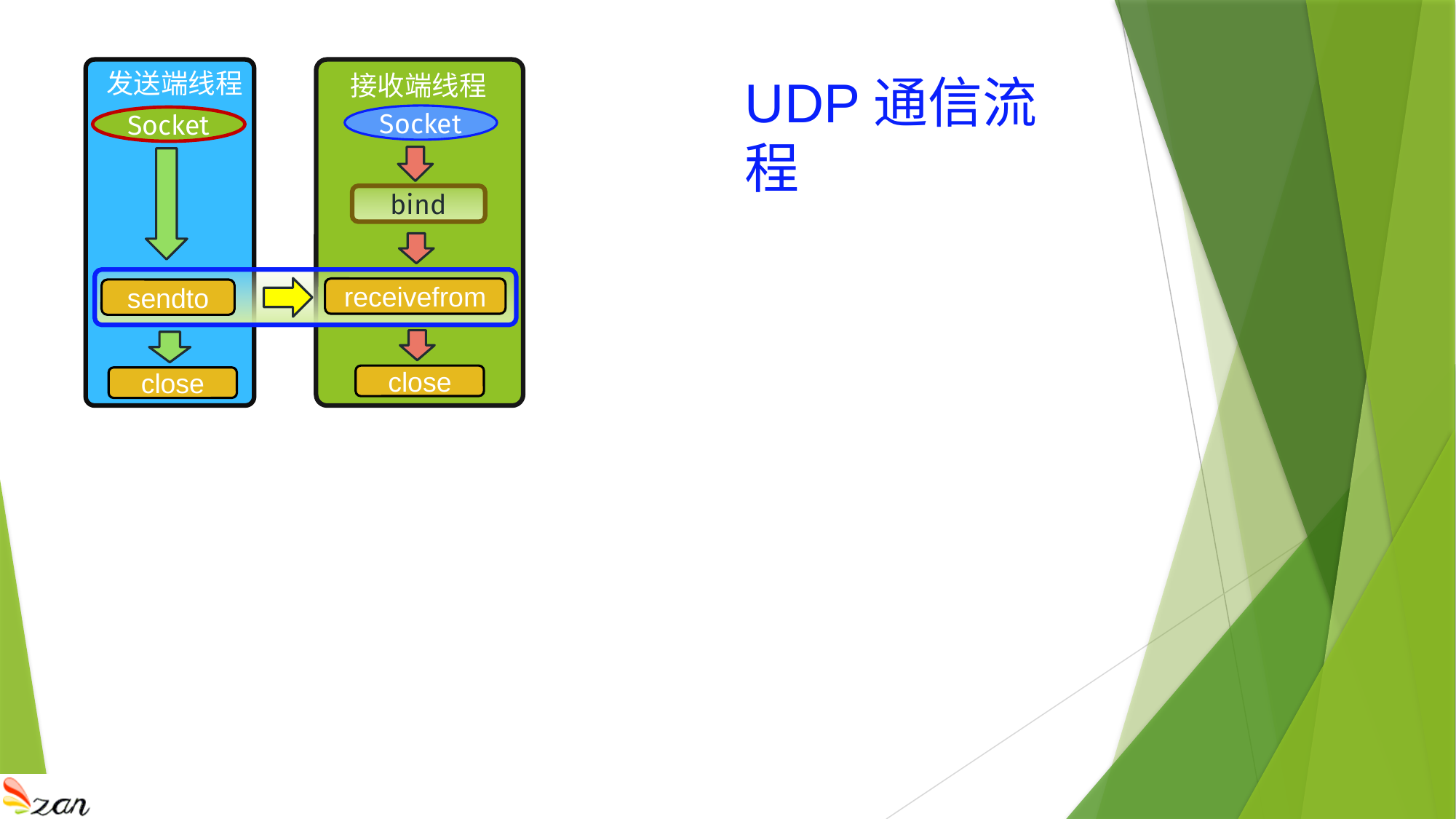

发送端线程
接收端线程
UDP通信流程
Socket
Socket

bind

receivefrom
sendto

close
close